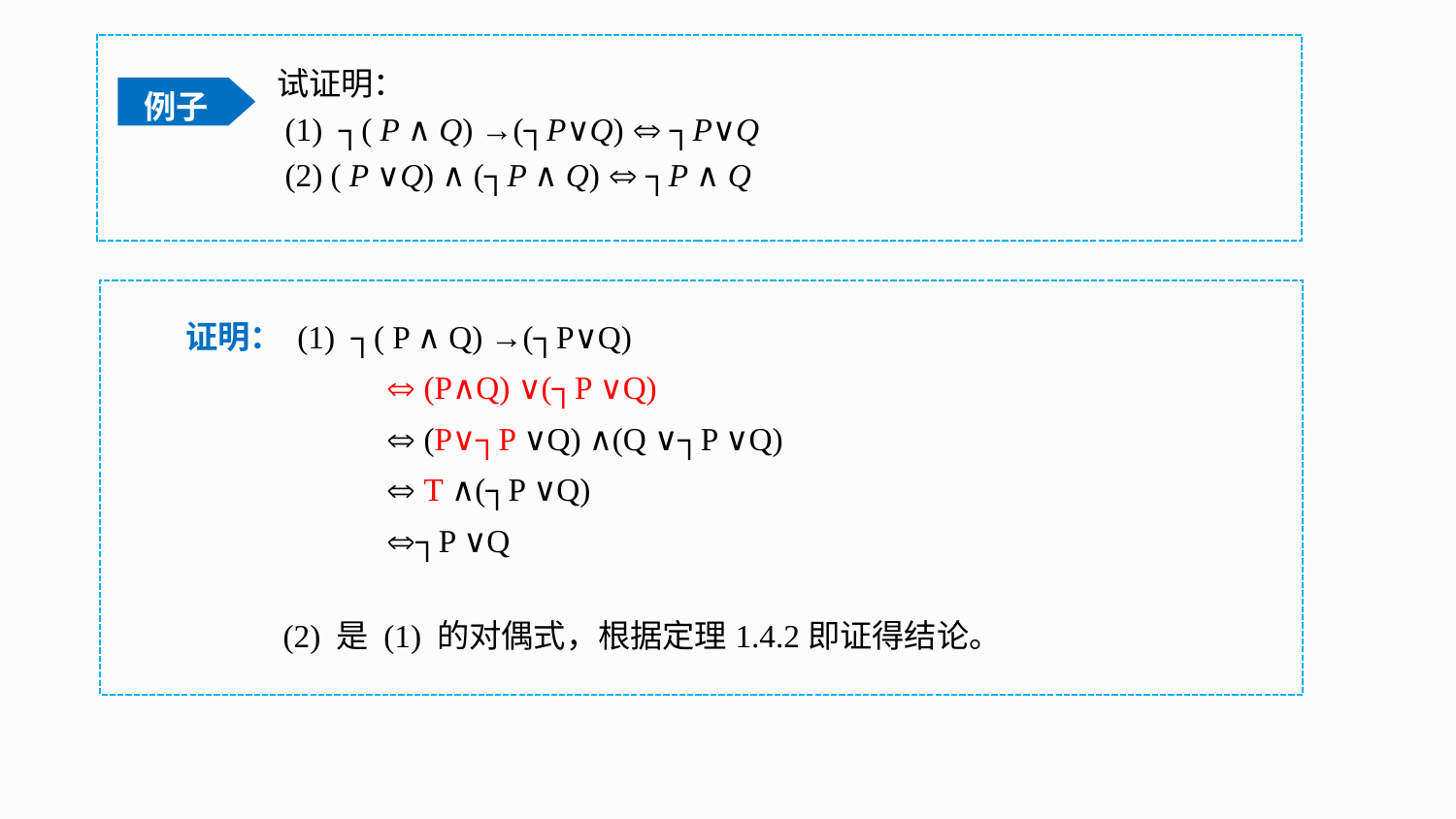

试证明：
 (1)  ┐( P ∧ Q) →(┐P∨Q) ⇔ ┐P∨Q
 (2) ( P ∨Q) ∧ (┐P ∧ Q) ⇔ ┐P ∧ Q
例子

证明： (1)  ┐( P ∧ Q) →(┐P∨Q)
                         ⇔ (P∧Q) ∨(┐P ∨Q)
                         ⇔ (P∨┐P ∨Q) ∧(Q ∨┐P ∨Q)
                         ⇔ T ∧(┐P ∨Q)
                         ⇔┐P ∨Q
           (2) 是 (1) 的对偶式，根据定理1.4.2即证得结论。